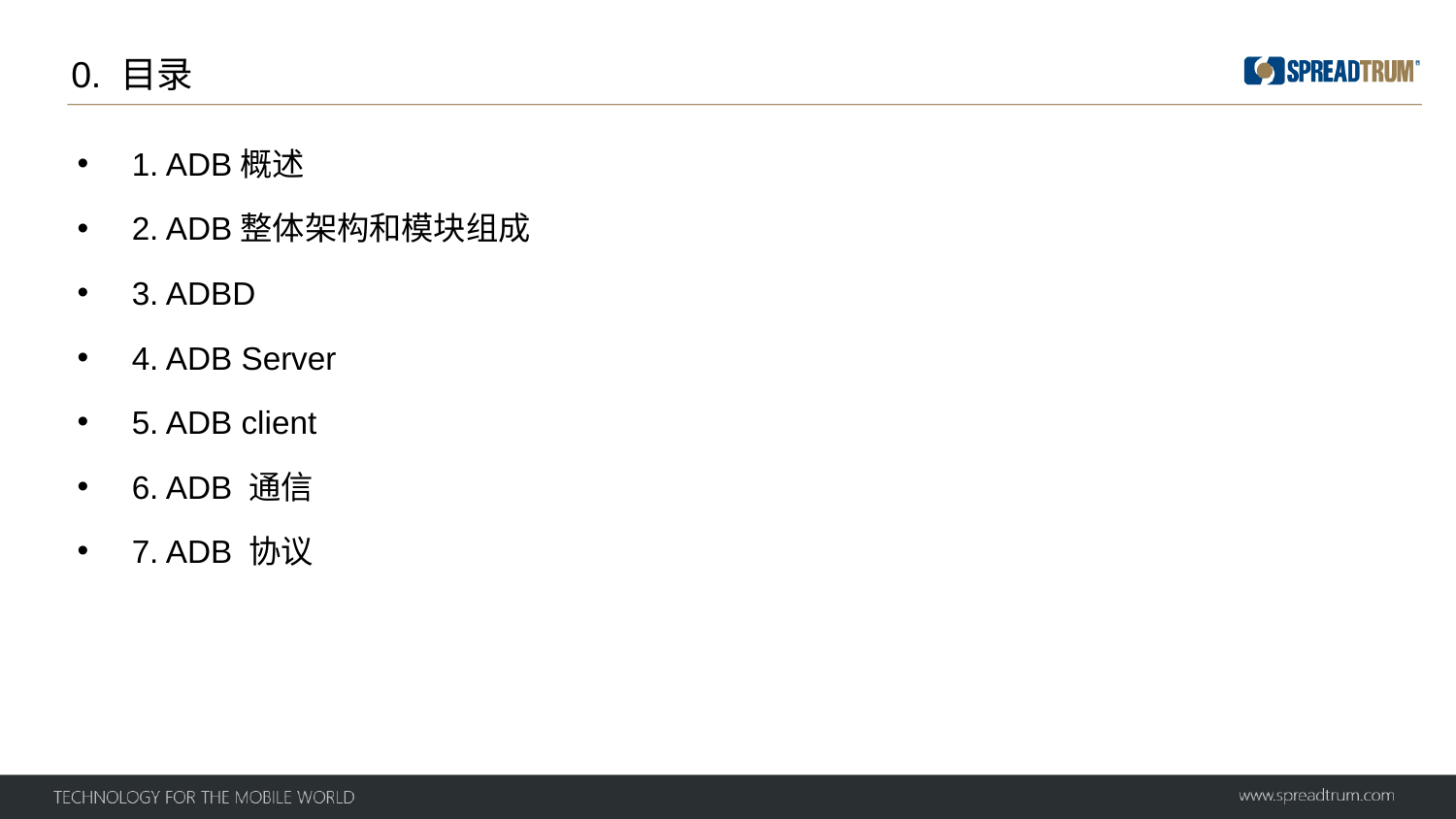

# 0. 目录
1. ADB概述
2. ADB整体架构和模块组成
3. ADBD
4. ADB Server
5. ADB client
6. ADB 通信
7. ADB 协议